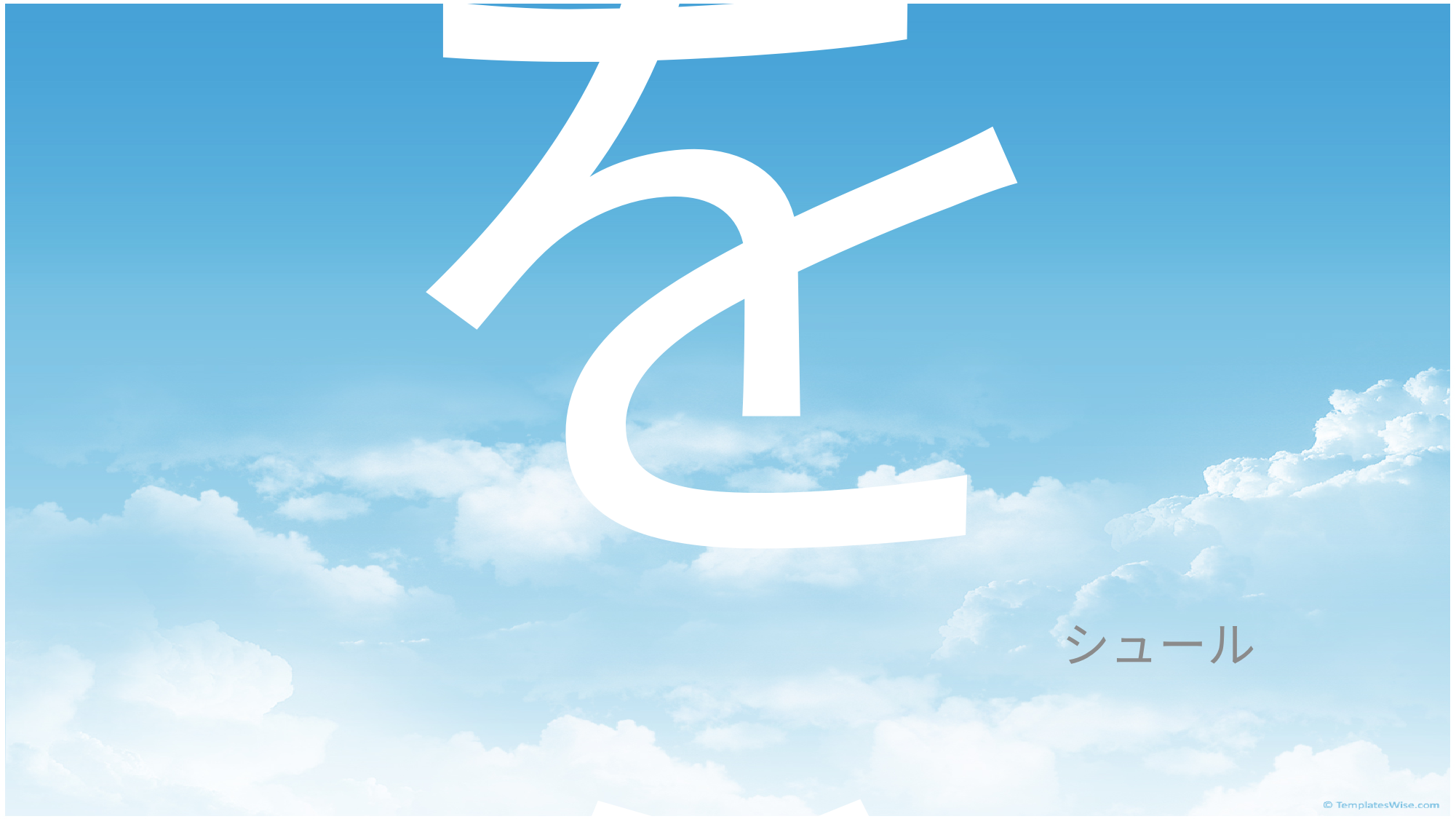

# 「名古屋勉強会らむだ」のデータを分析してみました！ ～ Iot LT ～
シュール